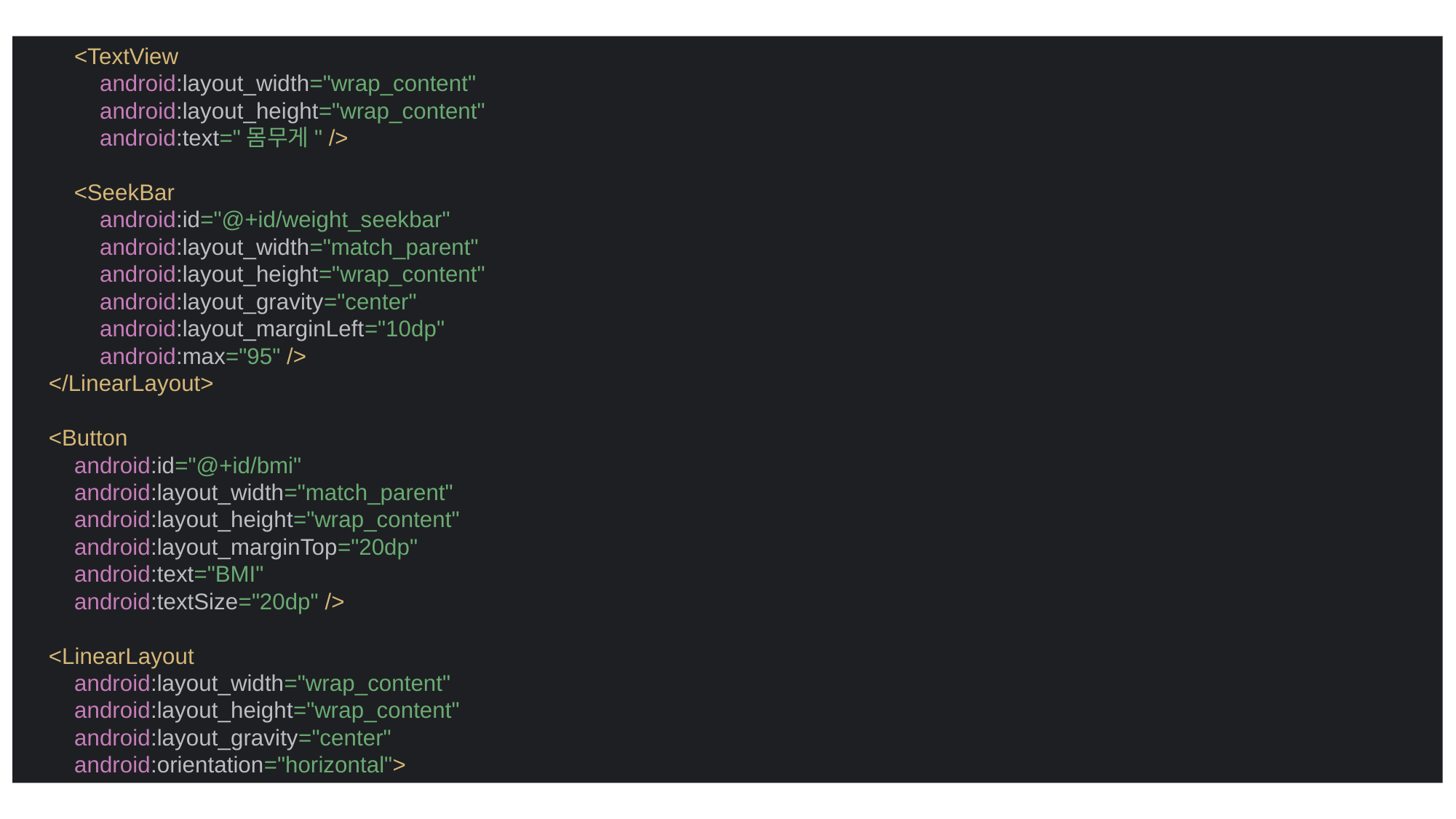

<TextView
            android:layout_width="wrap_content"
            android:layout_height="wrap_content"
            android:text="몸무게" />
        <SeekBar
            android:id="@+id/weight_seekbar"
            android:layout_width="match_parent"
            android:layout_height="wrap_content"
            android:layout_gravity="center"
            android:layout_marginLeft="10dp"
            android:max="95" />
    </LinearLayout>
    <Button
        android:id="@+id/bmi"
        android:layout_width="match_parent"
        android:layout_height="wrap_content"
        android:layout_marginTop="20dp"
        android:text="BMI"
        android:textSize="20dp" />
    <LinearLayout
        android:layout_width="wrap_content"
        android:layout_height="wrap_content"
        android:layout_gravity="center"
        android:orientation="horizontal">